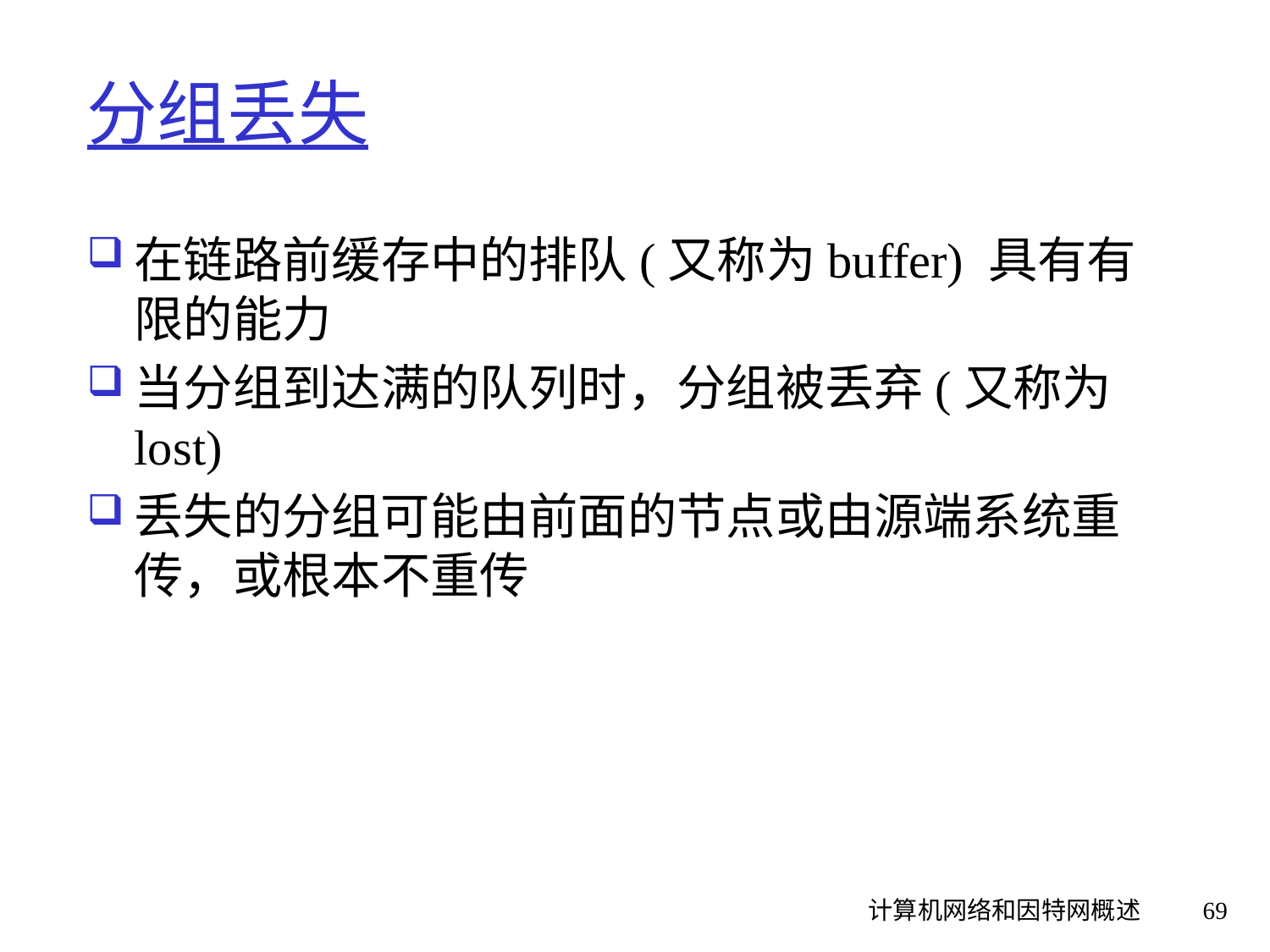

# 分组丢失
在链路前缓存中的排队(又称为buffer) 具有有限的能力
当分组到达满的队列时，分组被丢弃(又称为lost)
丢失的分组可能由前面的节点或由源端系统重传，或根本不重传
计算机网络和因特网概述
69